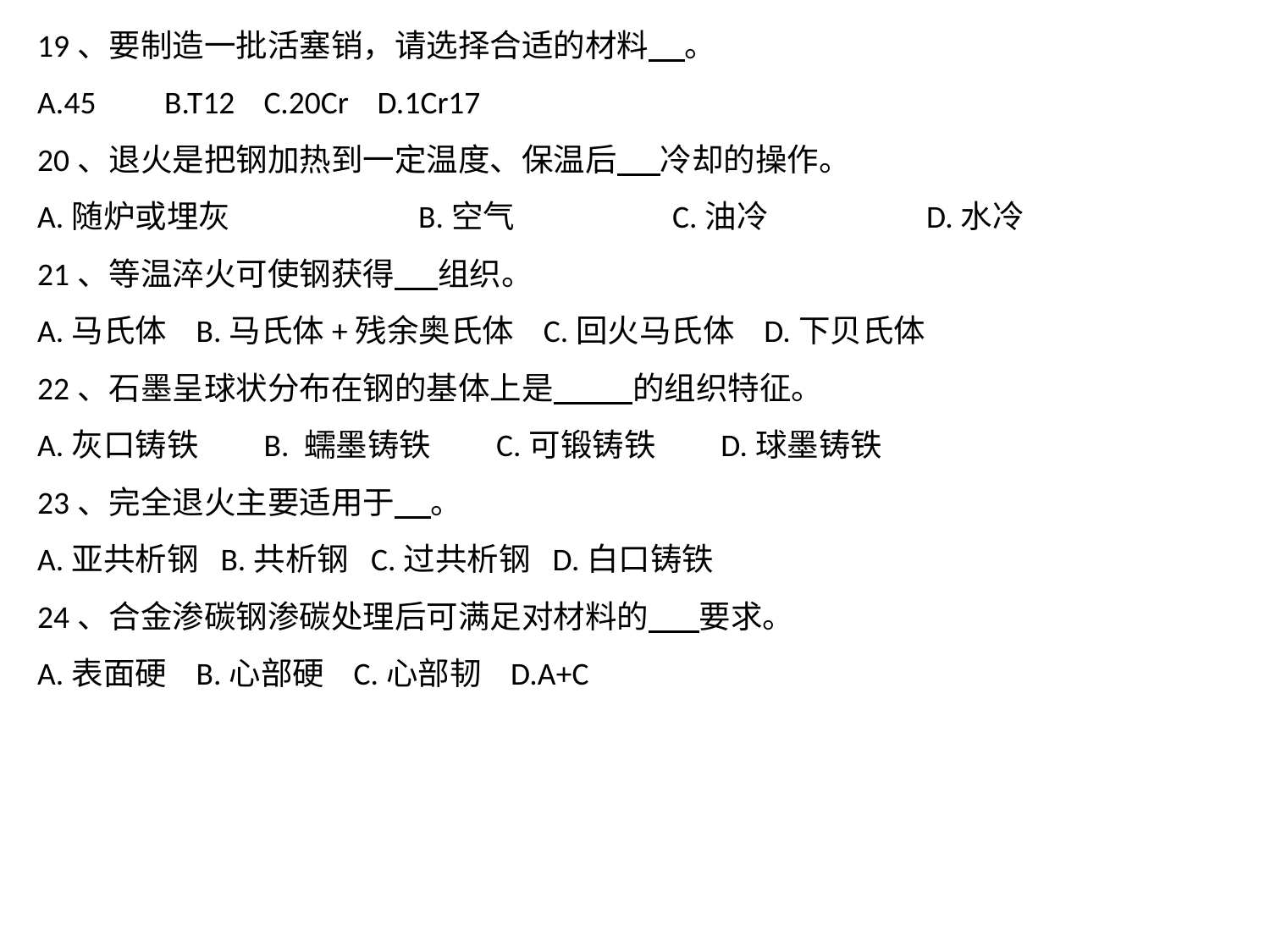

19、要制造一批活塞销，请选择合适的材料     。
A.45    	B.T12    C.20Cr    D.1Cr17
20、退火是把钢加热到一定温度、保温后      冷却的操作。
A.随炉或埋灰		B.空气		C.油冷		D.水冷
21、等温淬火可使钢获得      组织。
A.马氏体   B.马氏体+残余奥氏体   C.回火马氏体   D.下贝氏体
22、石墨呈球状分布在钢的基体上是           的组织特征。
A.灰口铸铁        B. 蠕墨铸铁        C.可锻铸铁        D.球墨铸铁
23、完全退火主要适用于     。
A.亚共析钢  B.共析钢  C.过共析钢  D.白口铸铁
24、合金渗碳钢渗碳处理后可满足对材料的       要求。
A.表面硬   B.心部硬   C.心部韧   D.A+C